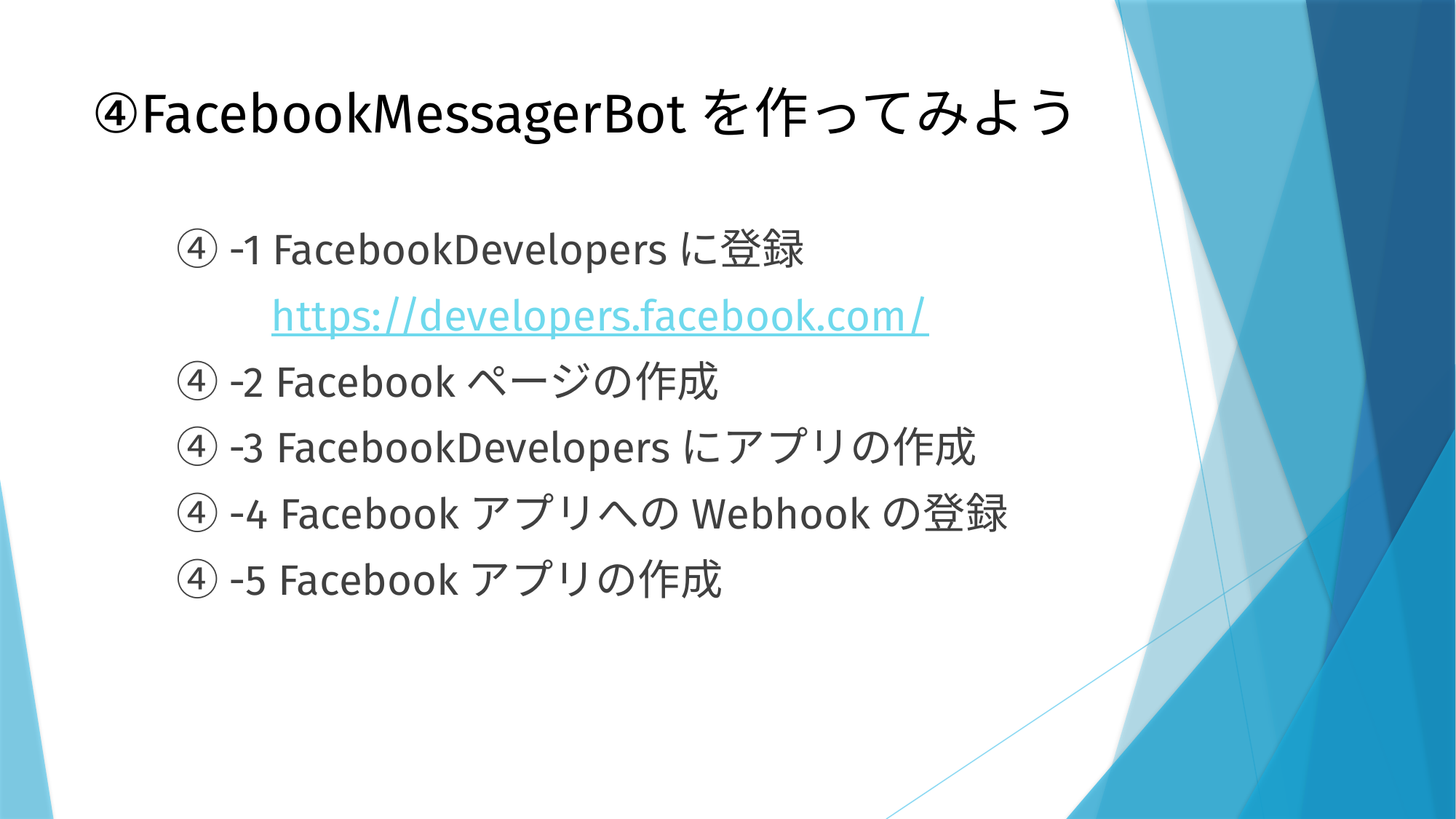

# ④FacebookMessagerBotを作ってみよう
　　④-1 FacebookDevelopersに登録
　　　　https://developers.facebook.com/
　　④-2 Facebookページの作成
　　④-3 FacebookDevelopersにアプリの作成
　　④-4 FacebookアプリへのWebhookの登録
　　④-5 Facebookアプリの作成